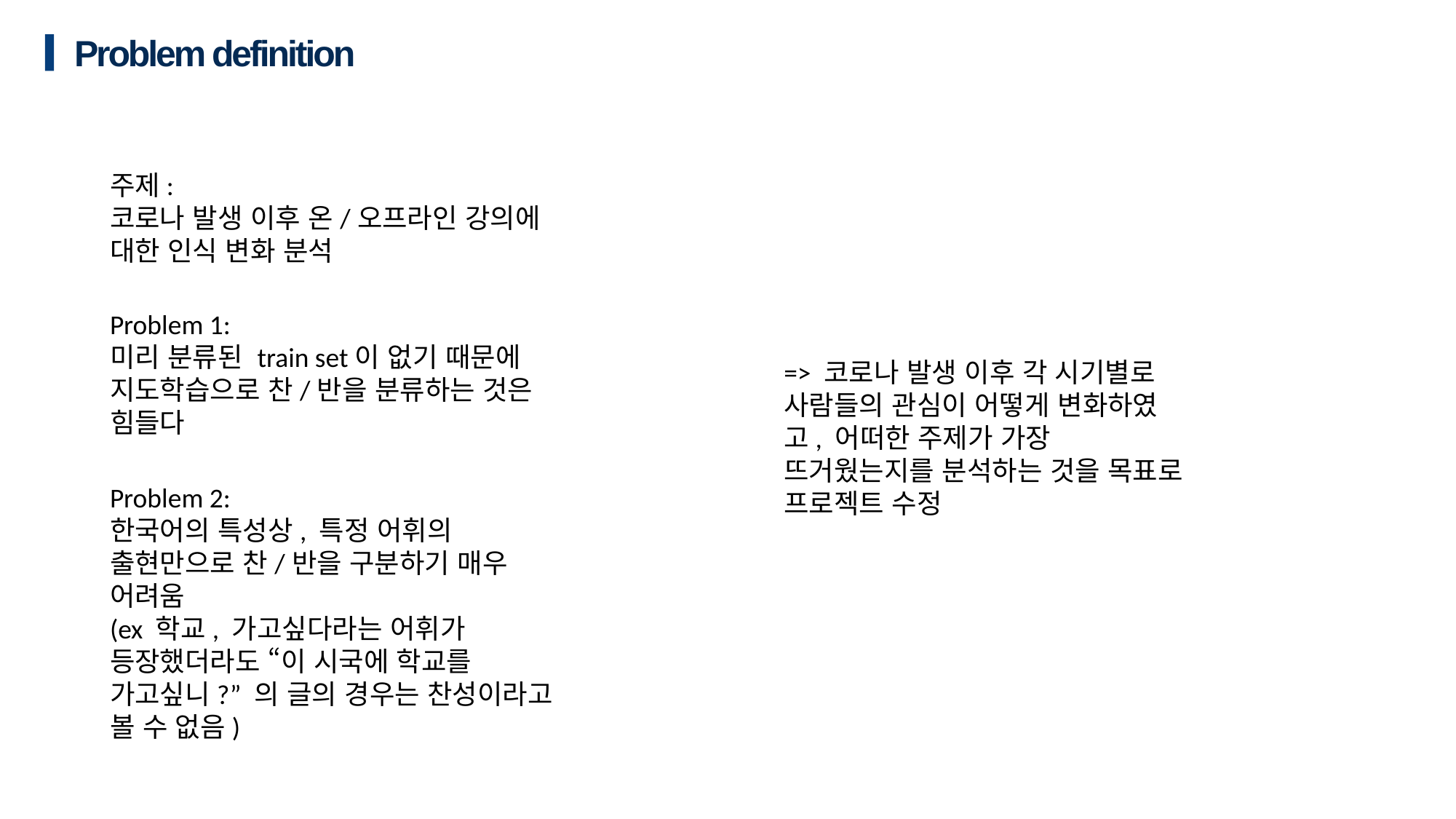

Problem definition

주제:
코로나 발생 이후 온/오프라인 강의에 대한 인식 변화 분석
Problem 1:
미리 분류된 train set이 없기 때문에 지도학습으로 찬/반을 분류하는 것은 힘들다
=> 코로나 발생 이후 각 시기별로 사람들의 관심이 어떻게 변화하였고, 어떠한 주제가 가장 뜨거웠는지를 분석하는 것을 목표로 프로젝트 수정
Problem 2:
한국어의 특성상, 특정 어휘의 출현만으로 찬/반을 구분하기 매우 어려움
(ex 학교, 가고싶다라는 어휘가 등장했더라도 “이 시국에 학교를 가고싶니?” 의 글의 경우는 찬성이라고 볼 수 없음)